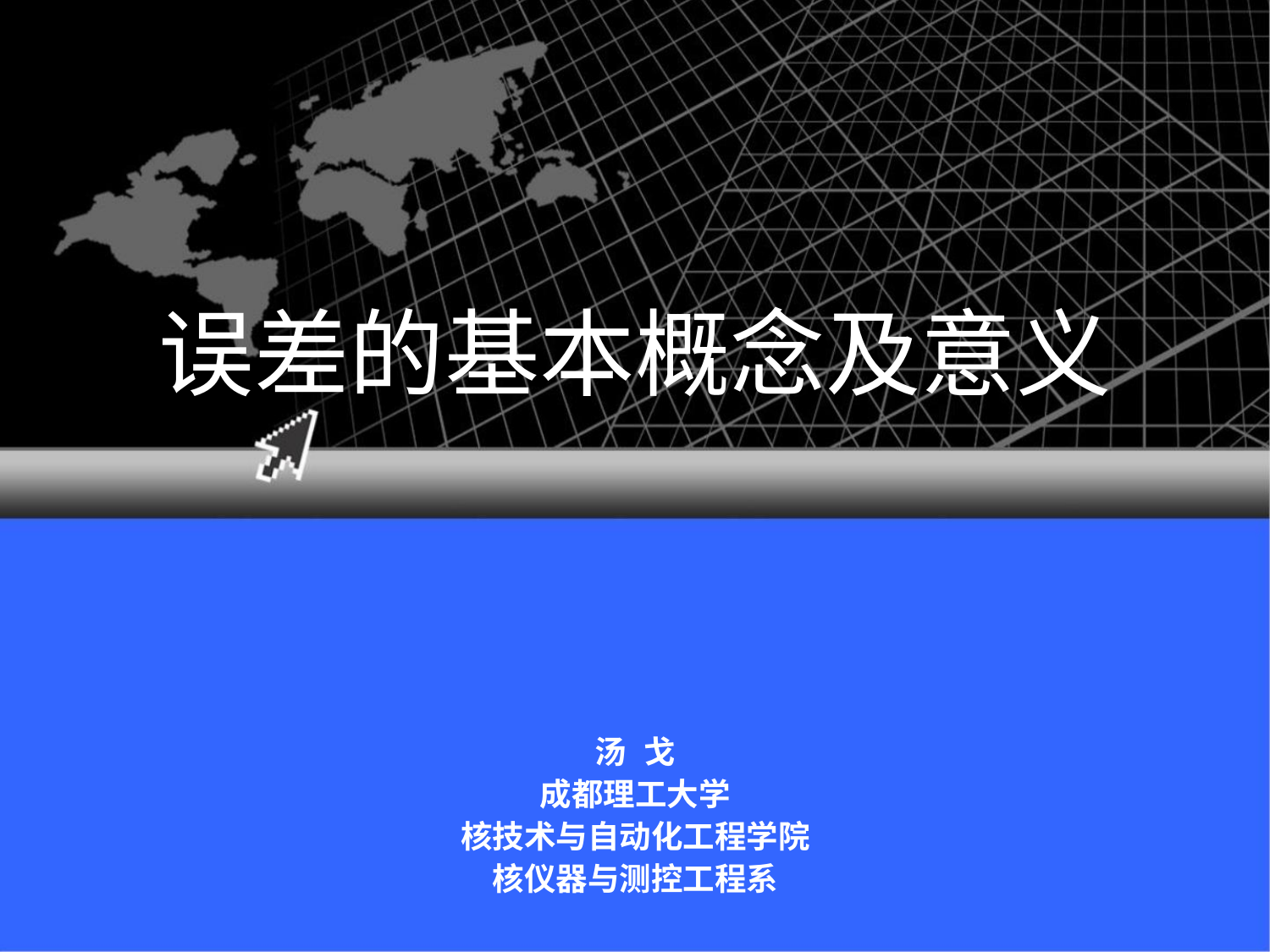

误差的基本概念及意义
汤  戈
成都理工大学
核技术与自动化工程学院
核仪器与测控工程系